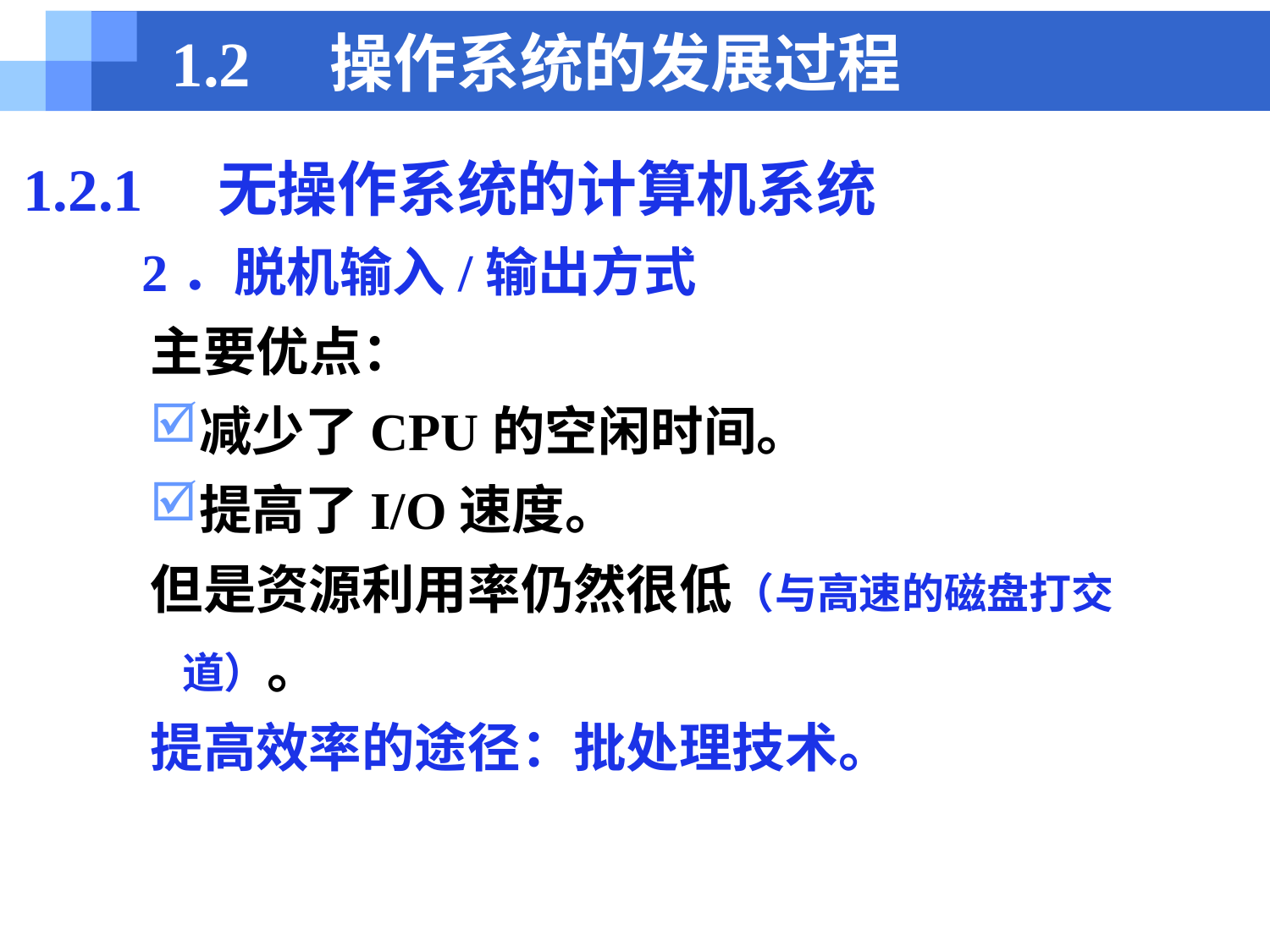

# 1.2　操作系统的发展过程
1.2.1　无操作系统的计算机系统
　　2．脱机输入/输出方式
主要优点：
减少了CPU的空闲时间。
提高了I/O速度。
但是资源利用率仍然很低（与高速的磁盘打交道）。
提高效率的途径：批处理技术。